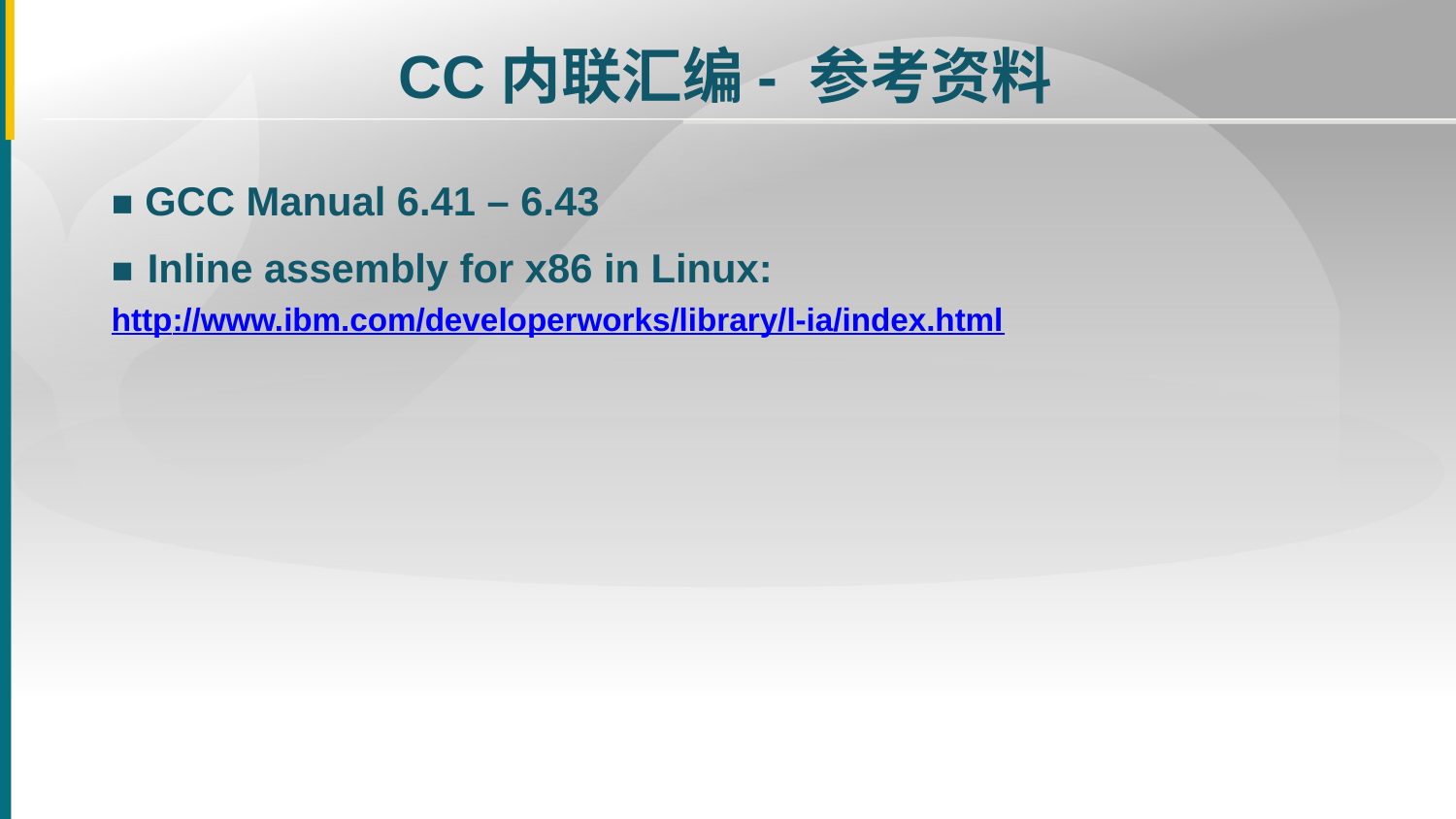

CC内联汇编- 参考资料
■ GCC Manual 6.41 – 6.43
■ Inline assembly for x86 in Linux:
http://www.ibm.com/developerworks/library/l-ia/index.html